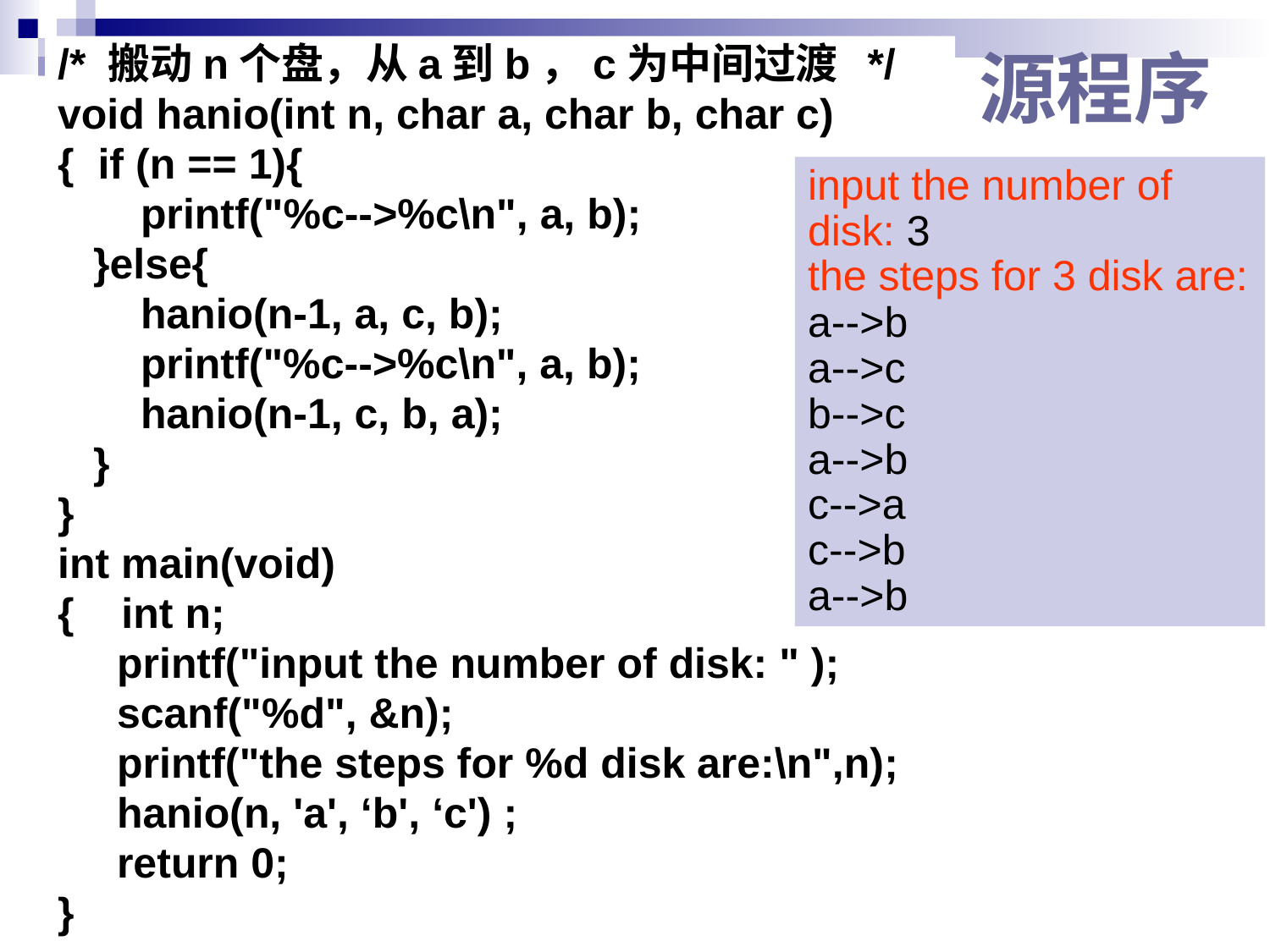

# 源程序
/* 搬动n个盘，从a到b，c为中间过渡  */
void hanio(int n, char a, char b, char c)
{  if (n == 1){
       printf("%c-->%c\n", a, b);
   }else{
       hanio(n-1, a, c, b);
       printf("%c-->%c\n", a, b);
       hanio(n-1, c, b, a);
   }
}
int main(void)
{    int n;
     printf("input the number of disk: " );
     scanf("%d", &n);
     printf("the steps for %d disk are:\n",n);
     hanio(n, 'a', ‘b', ‘c') ;
     return 0;
}
input the number of disk: 3
the steps for 3 disk are:
a-->b
a-->c
b-->c
a-->b
c-->a
c-->b
a-->b